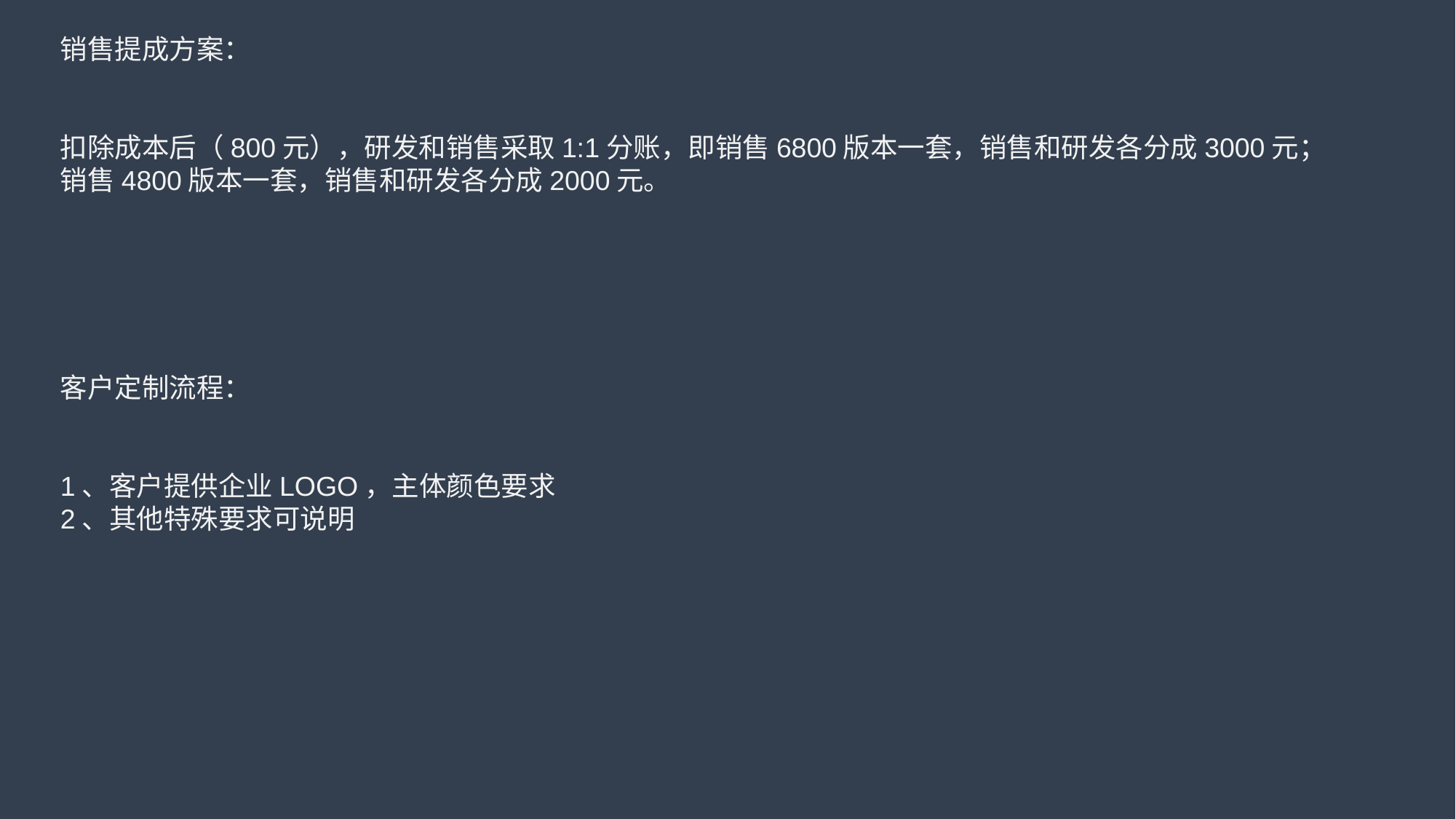

销售提成方案：

扣除成本后（800元），研发和销售采取1:1分账，即销售6800版本一套，销售和研发各分成3000元；销售4800版本一套，销售和研发各分成2000元。
客户定制流程：

1、客户提供企业LOGO，主体颜色要求
2、其他特殊要求可说明